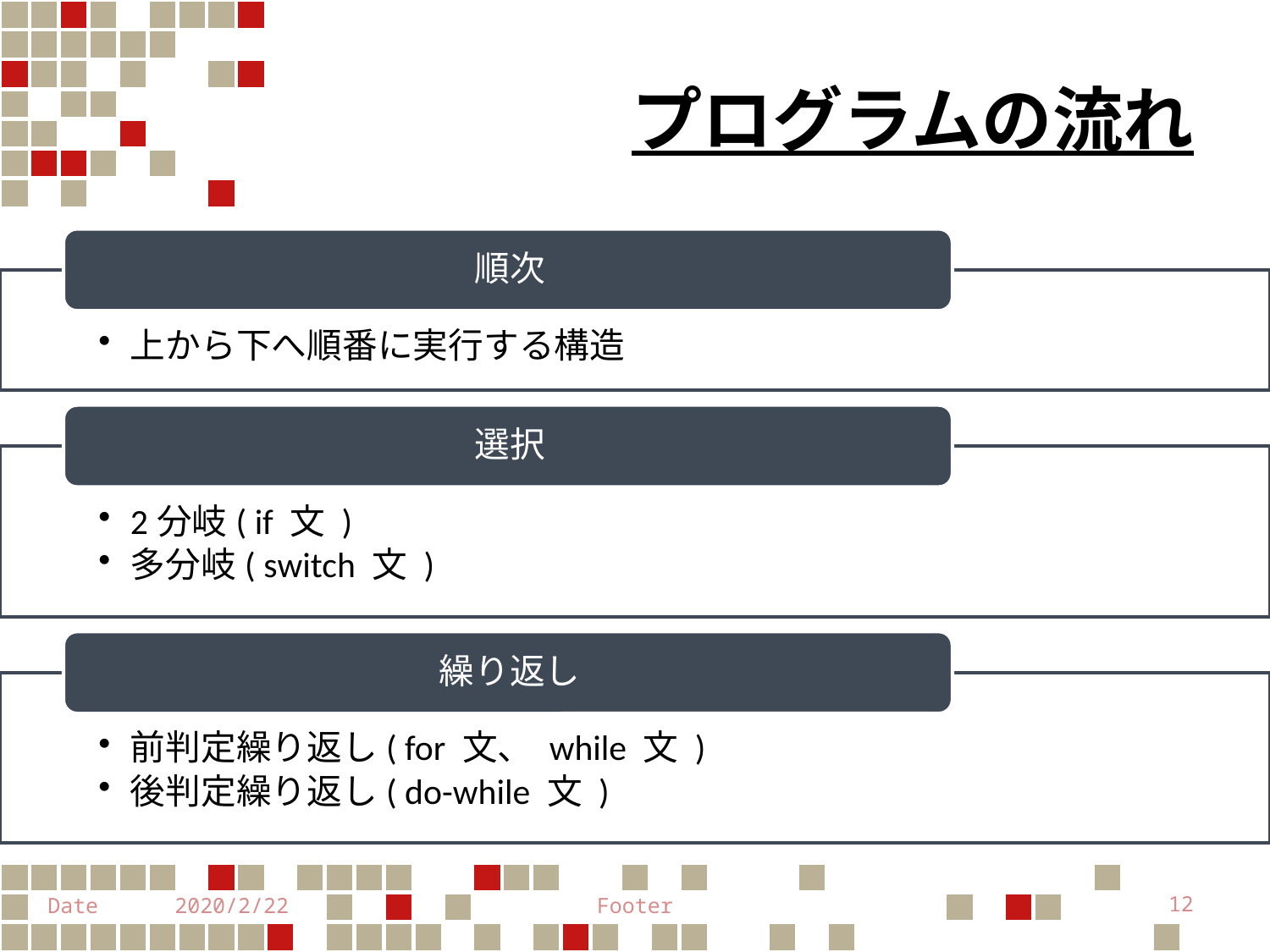

# プログラムの流れ
上から下へ順番に実行する構造
順次
2分岐( if 文 )
多分岐( switch 文 )
選択
前判定繰り返し( for 文、 while 文 )
後判定繰り返し( do-while 文 )
繰り返し
Date	2020/2/22
Footer
12